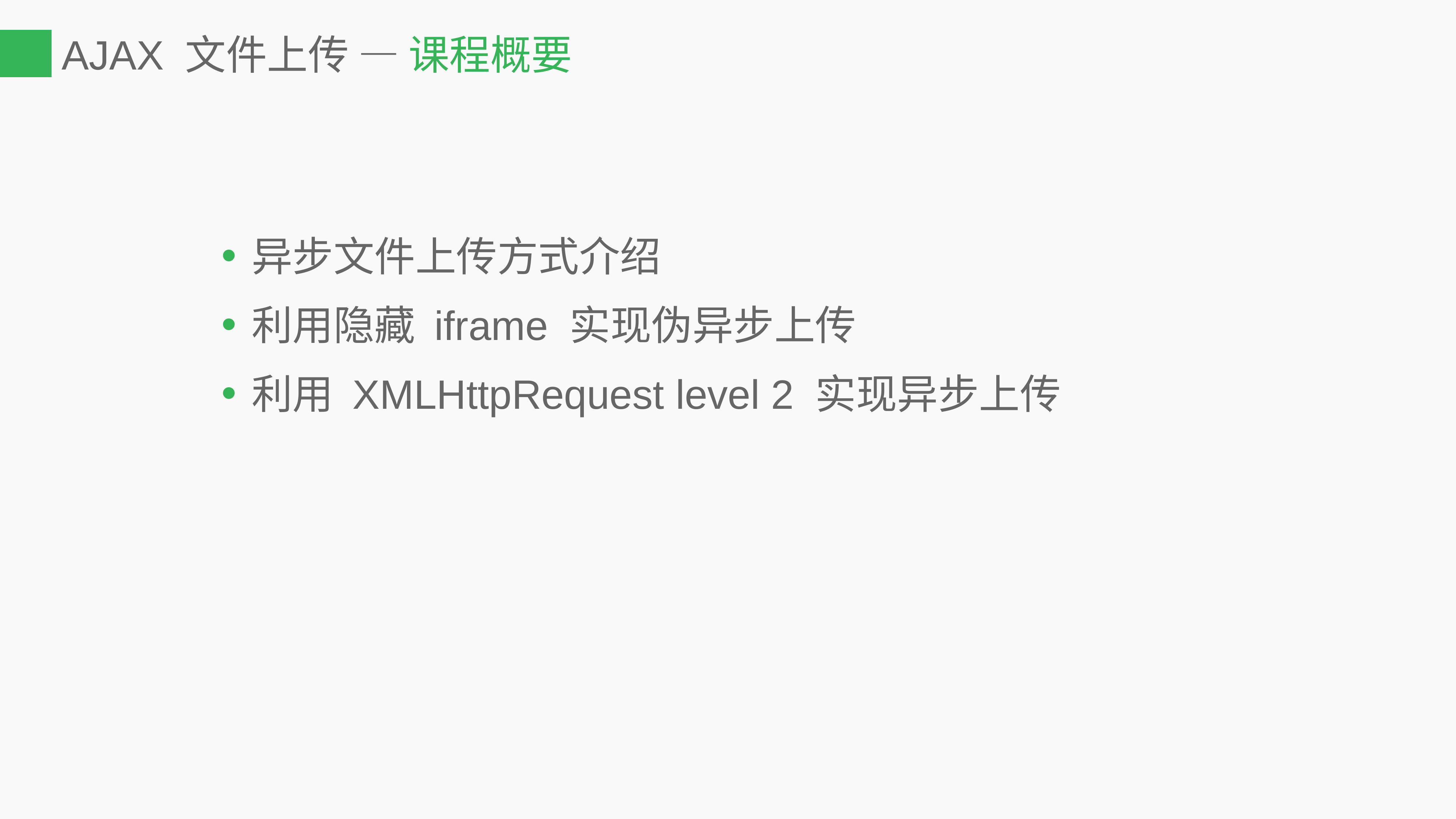

# AJAX 文件上传 — 课程概要
异步文件上传方式介绍
利用隐藏 iframe 实现伪异步上传
利用 XMLHttpRequest level 2 实现异步上传